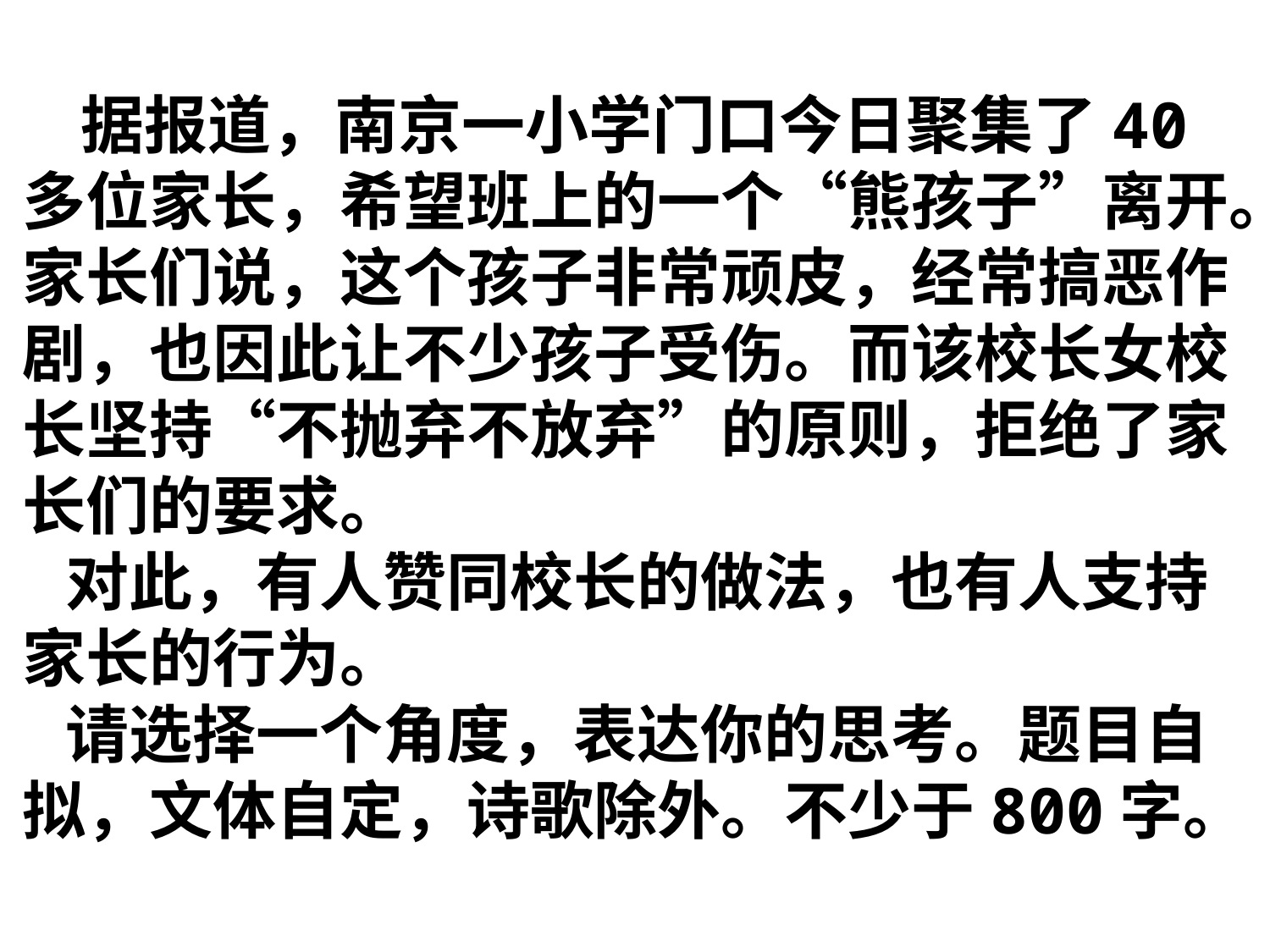

# 据报道，南京一小学门口今日聚集了40多位家长，希望班上的一个“熊孩子”离开。家长们说，这个孩子非常顽皮，经常搞恶作剧，也因此让不少孩子受伤。而该校长女校长坚持“不抛弃不放弃”的原则，拒绝了家长们的要求。 对此，有人赞同校长的做法，也有人支持家长的行为。 请选择一个角度，表达你的思考。题目自拟，文体自定，诗歌除外。不少于800字。